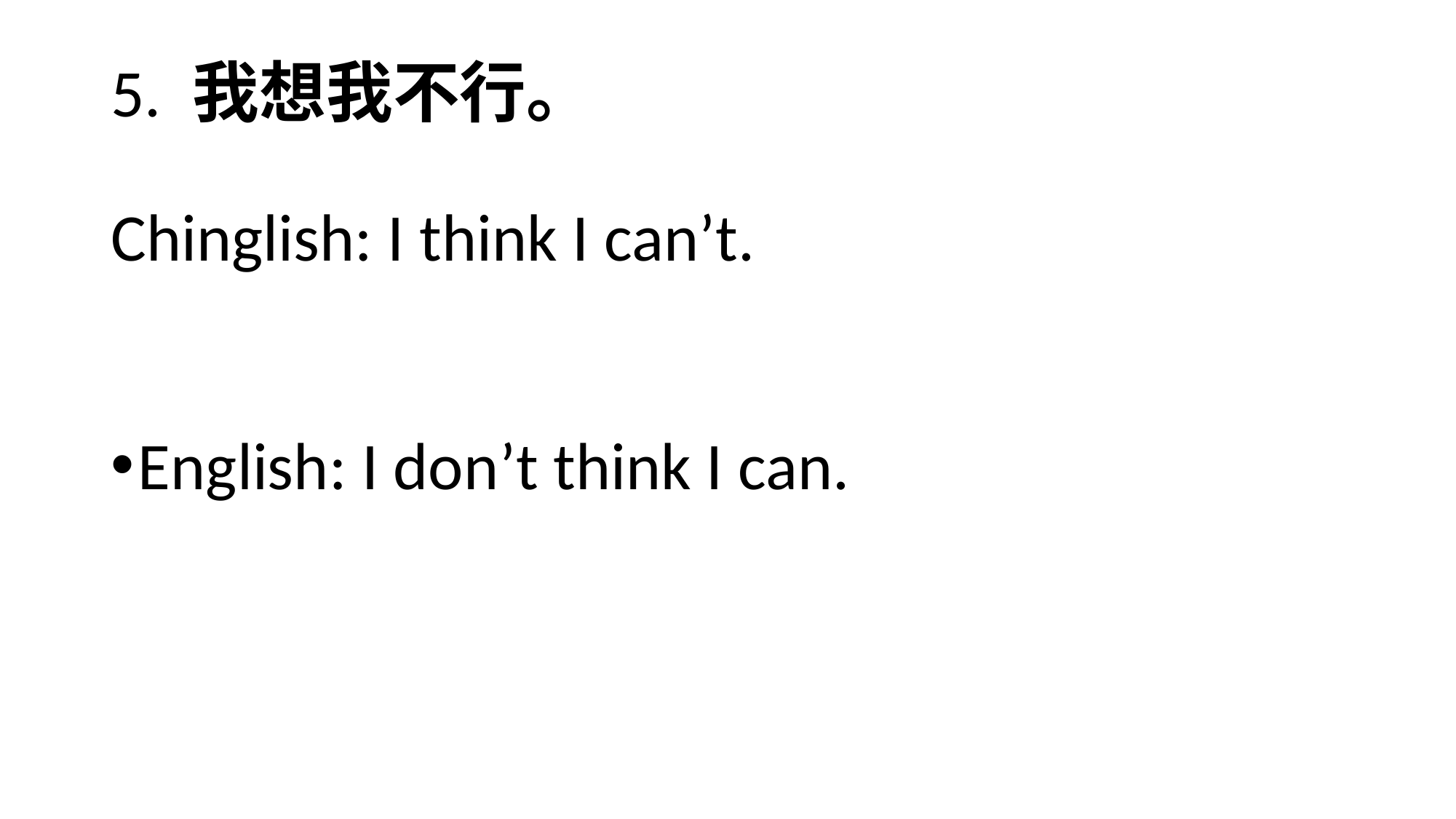

# 5. 我想我不行。   Chinglish: I think I can’t.
English: I don’t think I can.